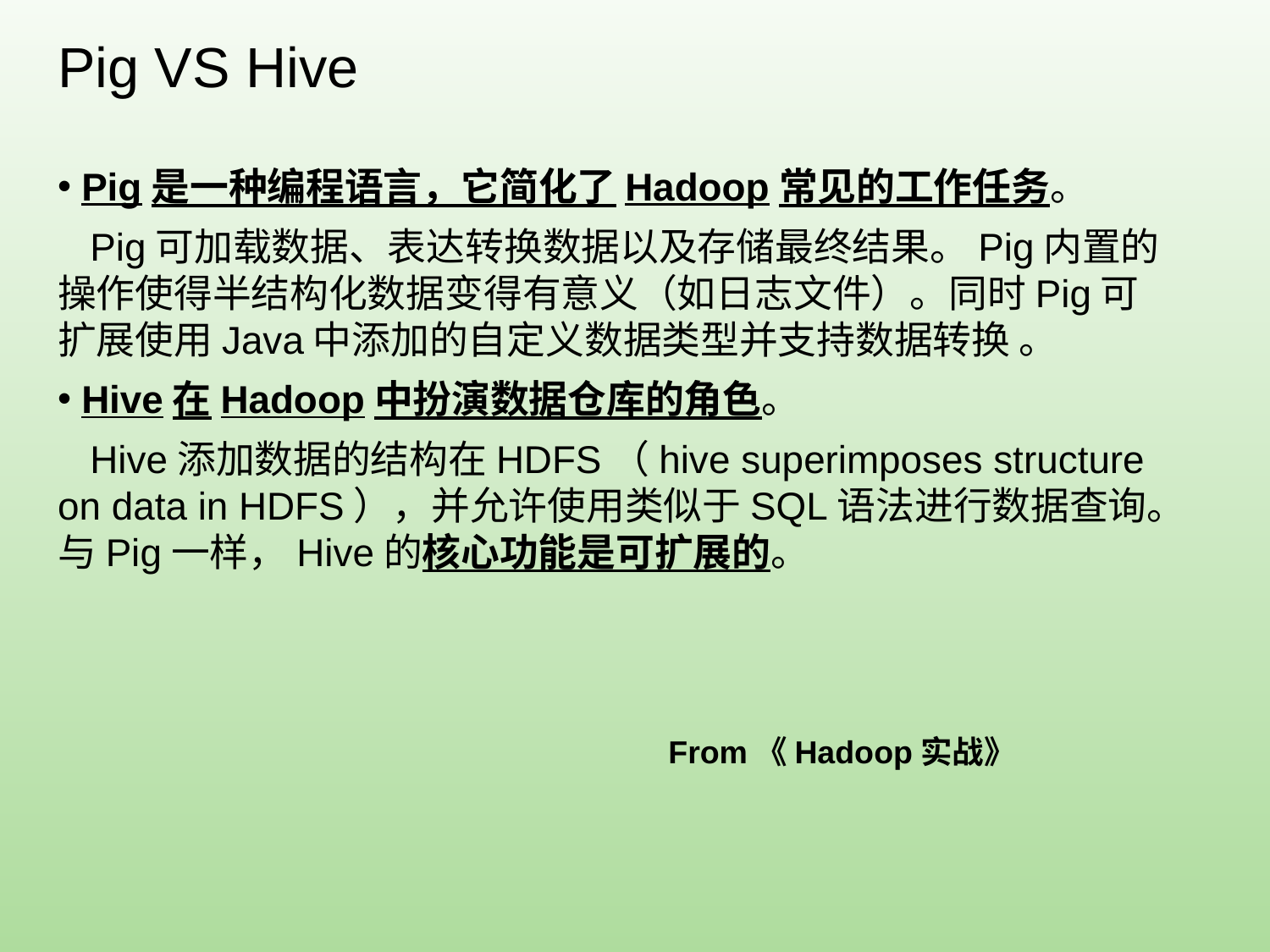

# Pig VS Hive
Pig是一种编程语言，它简化了Hadoop常见的工作任务。
   Pig可加载数据、表达转换数据以及存储最终结果。Pig内置的操作使得半结构化数据变得有意义（如日志文件）。同时Pig可扩展使用Java中添加的自定义数据类型并支持数据转换 。
Hive在Hadoop中扮演数据仓库的角色。
   Hive添加数据的结构在HDFS（hive superimposes structure on data in HDFS），并允许使用类似于SQL语法进行数据查询。与Pig一样，Hive的核心功能是可扩展的。

From《Hadoop实战》